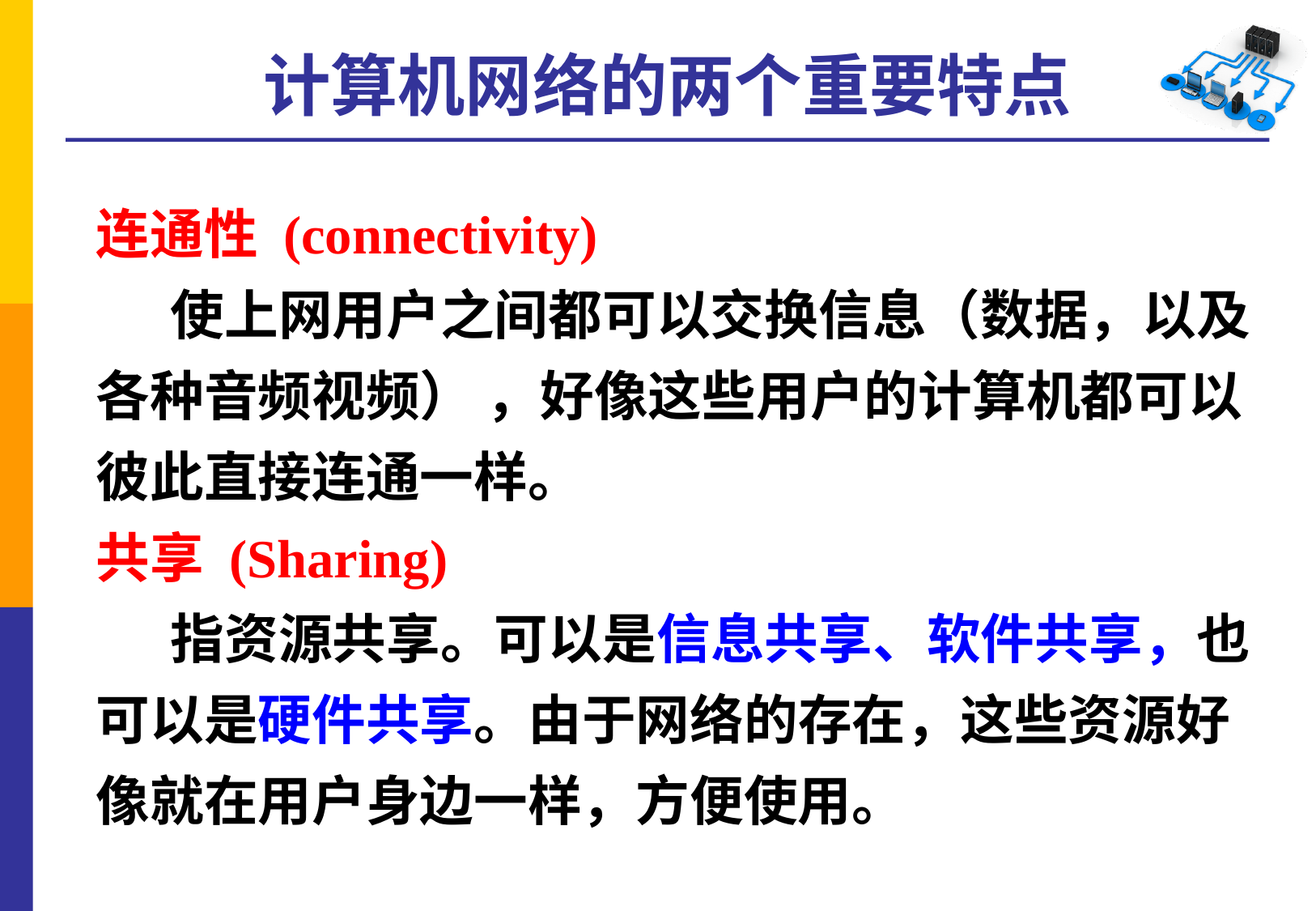

# 计算机网络的两个重要特点
连通性 (connectivity)
     使上网用户之间都可以交换信息（数据，以及各种音频视频） ，好像这些用户的计算机都可以彼此直接连通一样。
共享 (Sharing)
     指资源共享。可以是信息共享、软件共享，也可以是硬件共享。由于网络的存在，这些资源好像就在用户身边一样，方便使用。